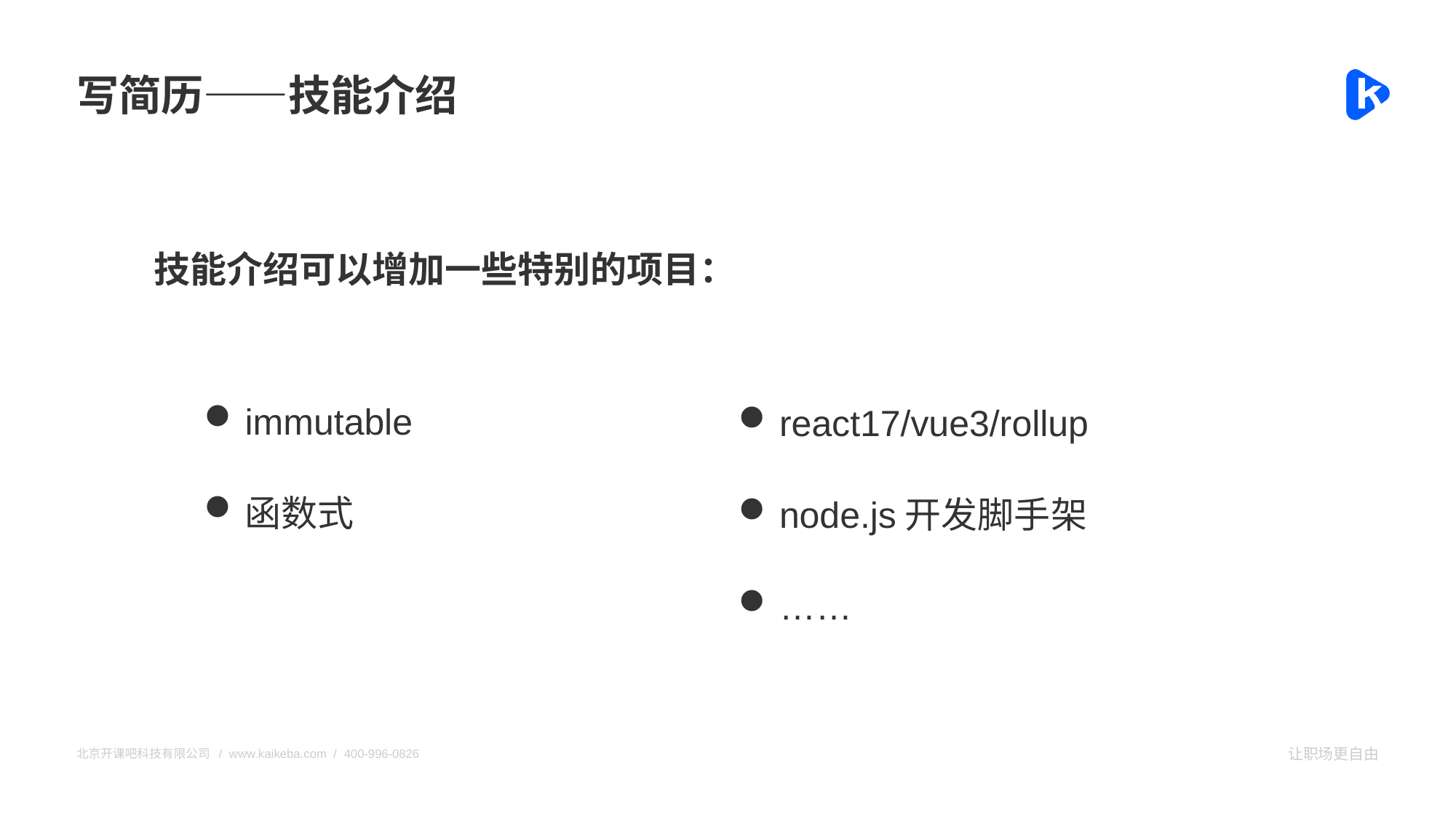

写简历——技能介绍
技能介绍可以增加一些特别的项目：

immutable
函数式
react17/vue3/rollup
node.js开发脚手架
……